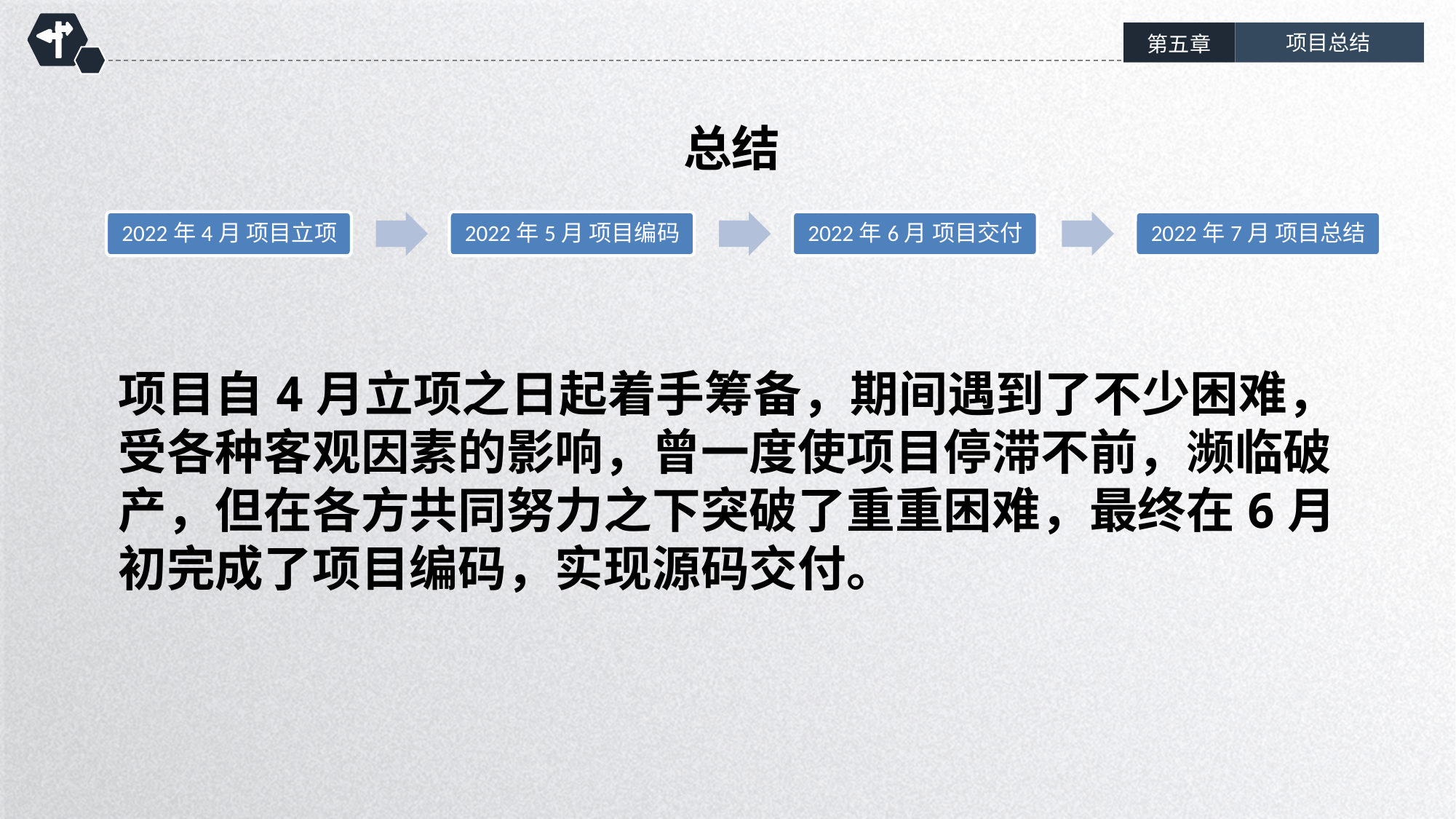

项目总结

第五章

总结
2022年4月 项目立项

2022年5月 项目编码

2022年6月 项目交付

2022年7月 项目总结
项目自4月立项之日起着手筹备，期间遇到了不少困难，受各种客观因素的影响，曾一度使项目停滞不前，濒临破产，但在各方共同努力之下突破了重重困难，最终在6月初完成了项目编码，实现源码交付。
延时符